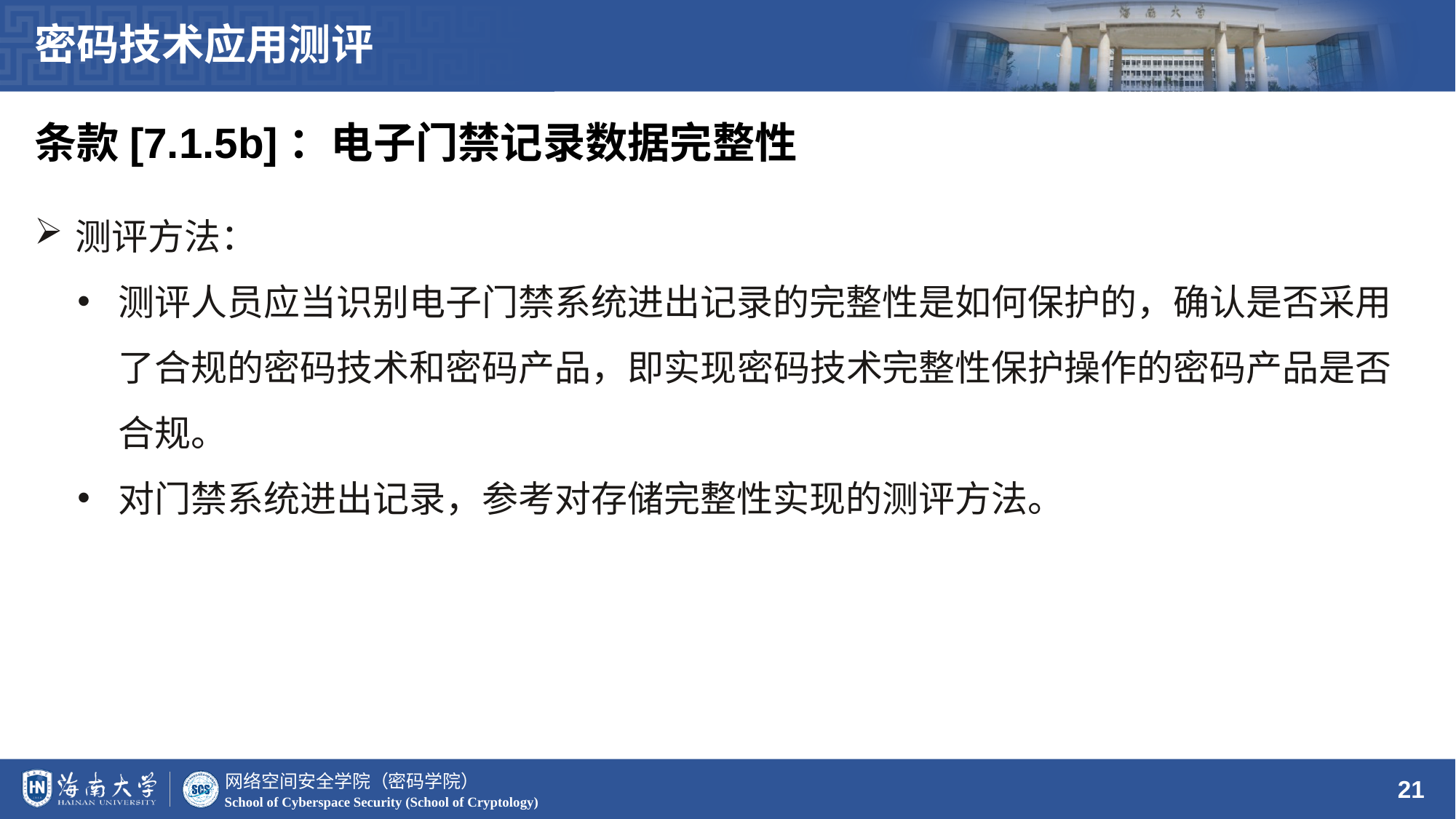

密码技术应用测评
条款[7.1.5b]：电子门禁记录数据完整性
测评方法：
测评人员应当识别电子门禁系统进出记录的完整性是如何保护的，确认是否采用了合规的密码技术和密码产品，即实现密码技术完整性保护操作的密码产品是否合规。
对门禁系统进出记录，参考对存储完整性实现的测评方法。
21